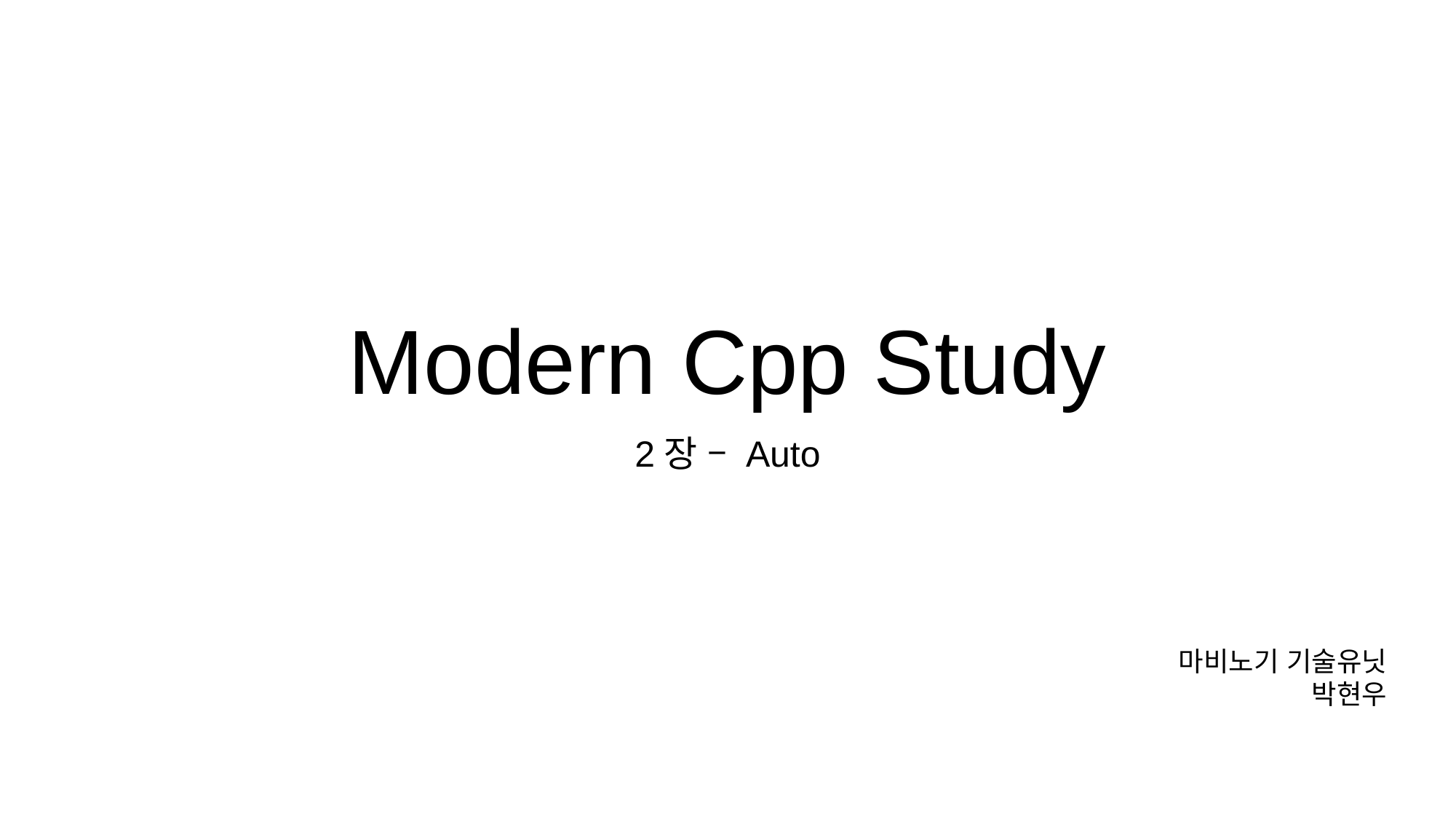

# Modern Cpp Study
2장 – Auto
마비노기 기술유닛
박현우